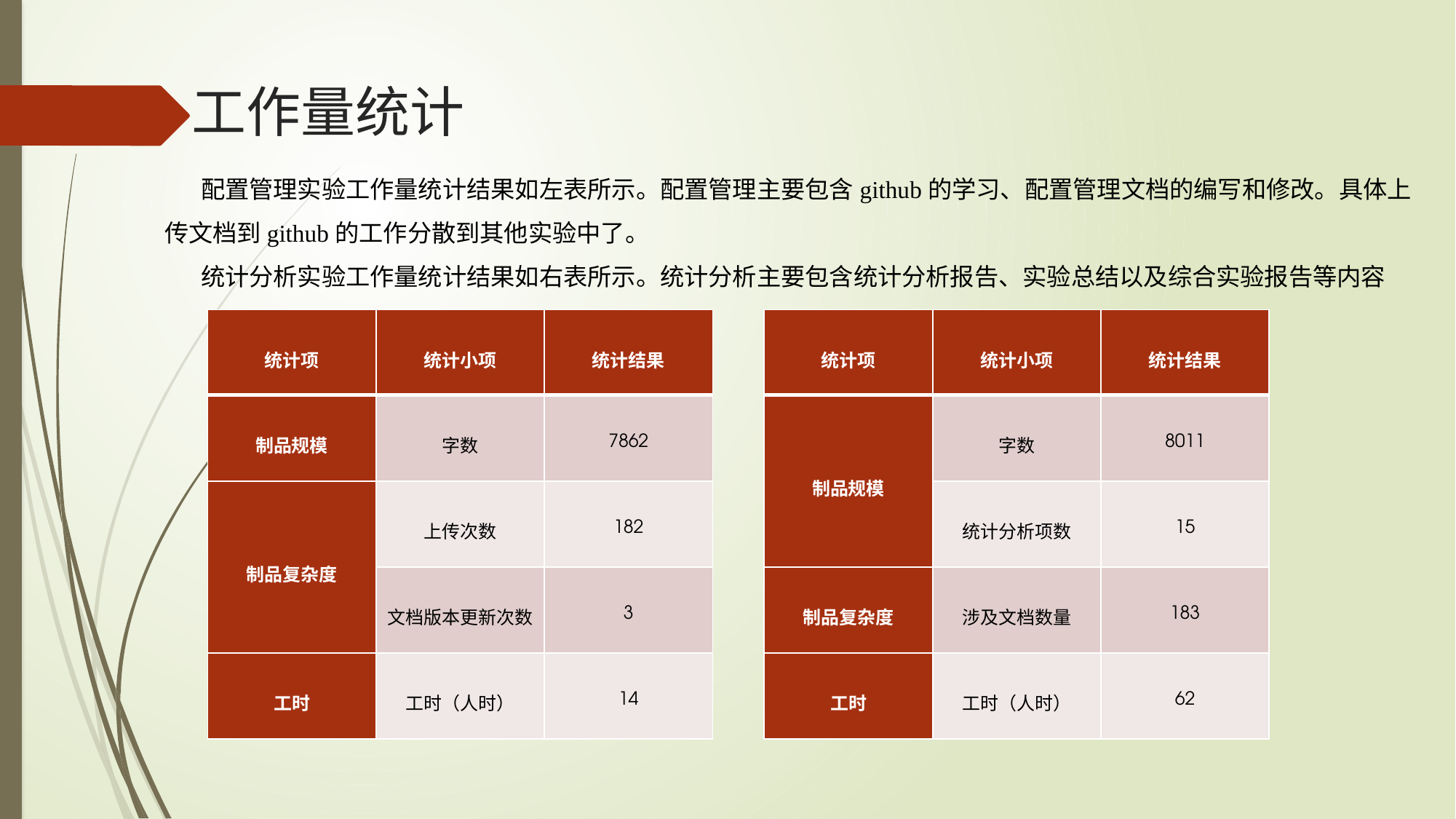

# 工作量统计
配置管理实验工作量统计结果如左表所示。配置管理主要包含github的学习、配置管理文档的编写和修改。具体上传文档到github的工作分散到其他实验中了。
统计分析实验工作量统计结果如右表所示。统计分析主要包含统计分析报告、实验总结以及综合实验报告等内容
| 统计项 | 统计小项 | 统计结果 |
| --- | --- | --- |
| 制品规模 | 字数 | 7862 |
| 制品复杂度 | 上传次数 | 182 |
|  | 文档版本更新次数 | 3 |
| 工时 | 工时（人时） | 14 |
| 统计项 | 统计小项 | 统计结果 |
| --- | --- | --- |
| 制品规模 | 字数 | 8011 |
|  | 统计分析项数 | 15 |
| 制品复杂度 | 涉及文档数量 | 183 |
| 工时 | 工时（人时） | 62 |